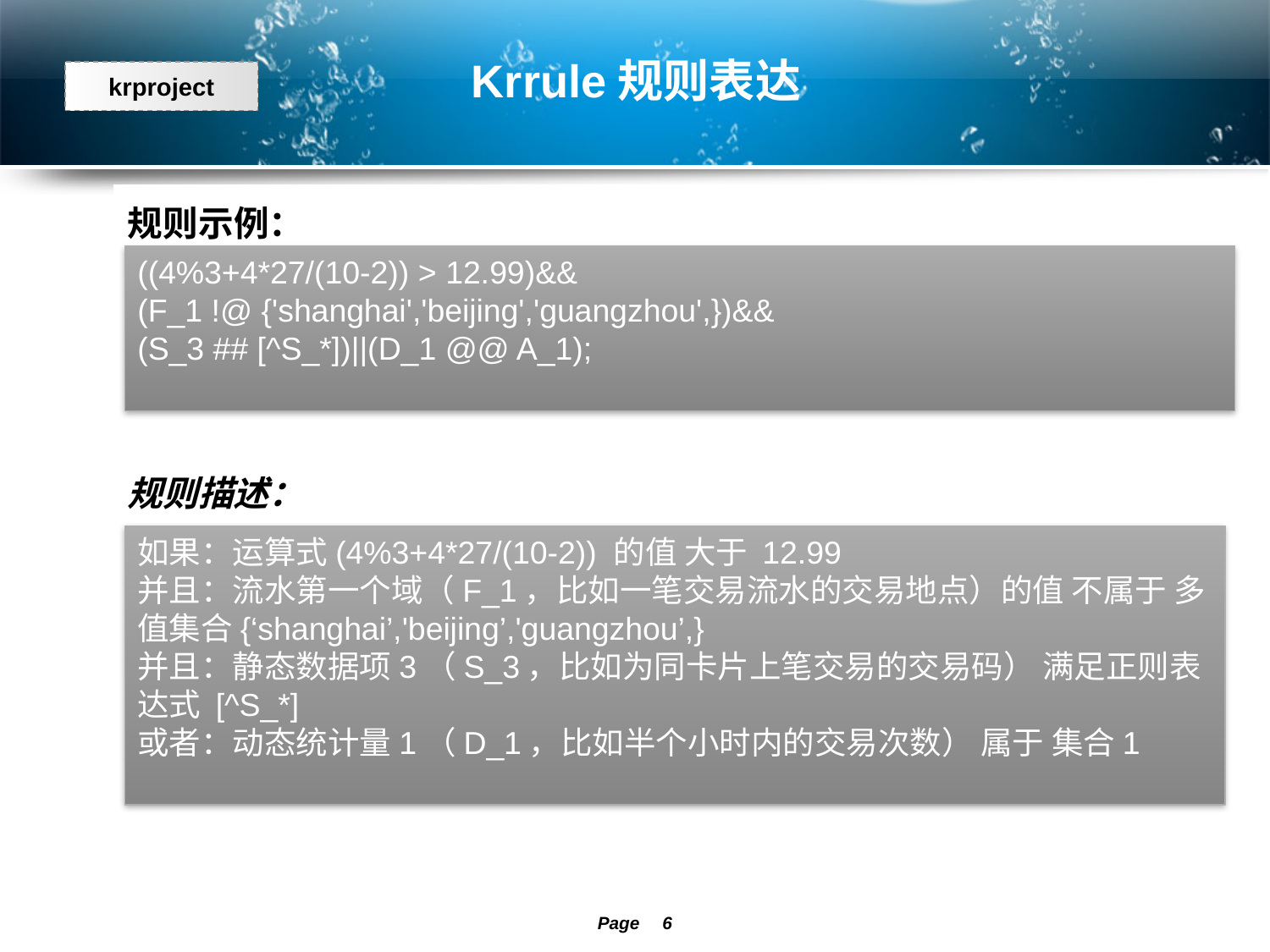

# Krrule规则表达
规则示例：
((4%3+4*27/(10-2)) > 12.99)&&
(F_1 !@ {'shanghai','beijing','guangzhou',})&&
(S_3 ## [^S_*])||(D_1 @@ A_1);

规则描述：
如果：运算式(4%3+4*27/(10-2)) 的值 大于 12.99
并且：流水第一个域（F_1，比如一笔交易流水的交易地点）的值 不属于 多值集合{‘shanghai’,'beijing’,'guangzhou’,}
并且：静态数据项3（S_3，比如为同卡片上笔交易的交易码） 满足正则表达式 [^S_*]
或者：动态统计量1（D_1，比如半个小时内的交易次数） 属于 集合1